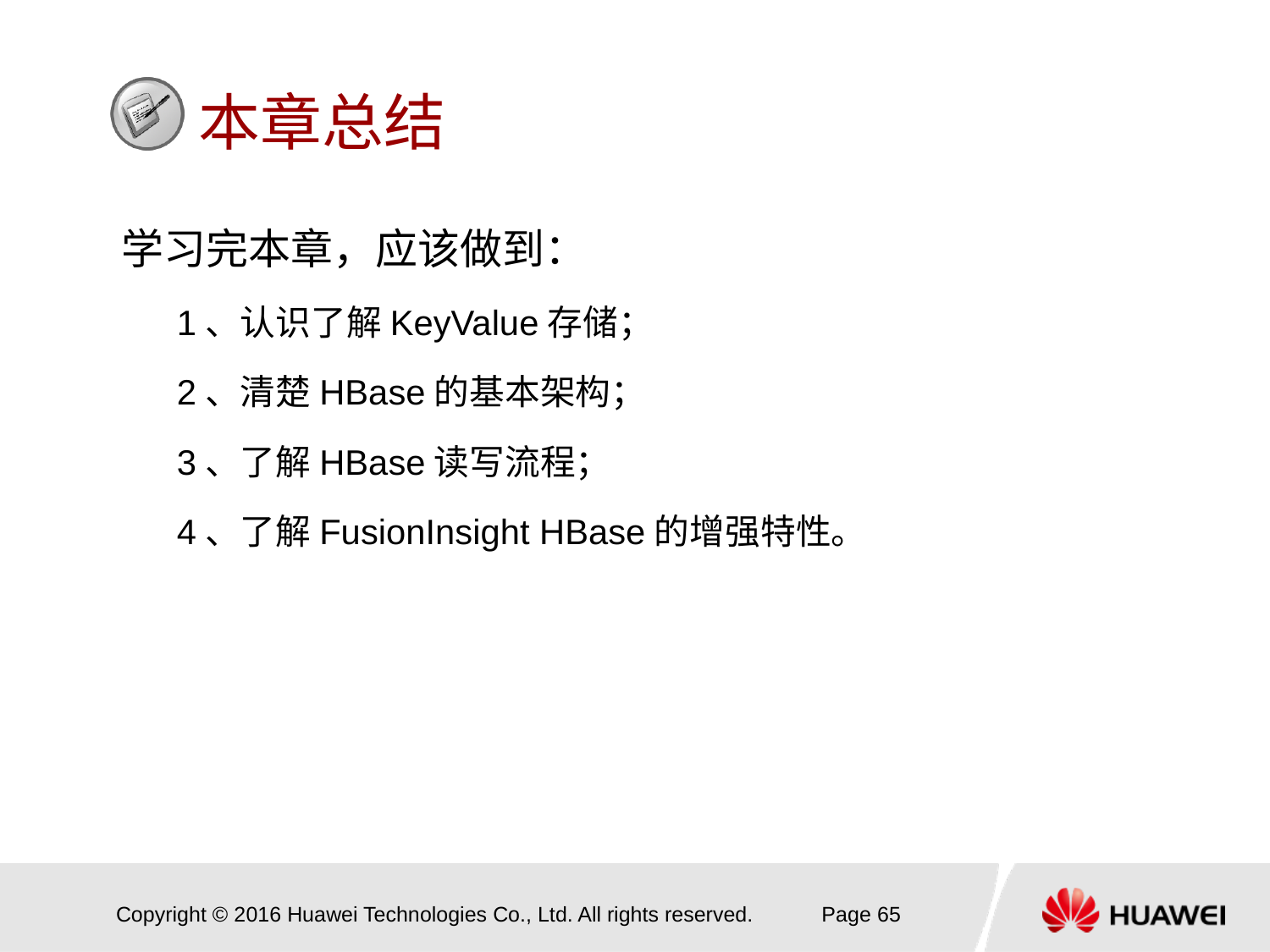

学习完本章，应该做到：
1、认识了解KeyValue存储；
2、清楚HBase的基本架构；
3、了解HBase读写流程；
4、了解FusionInsight HBase的增强特性。